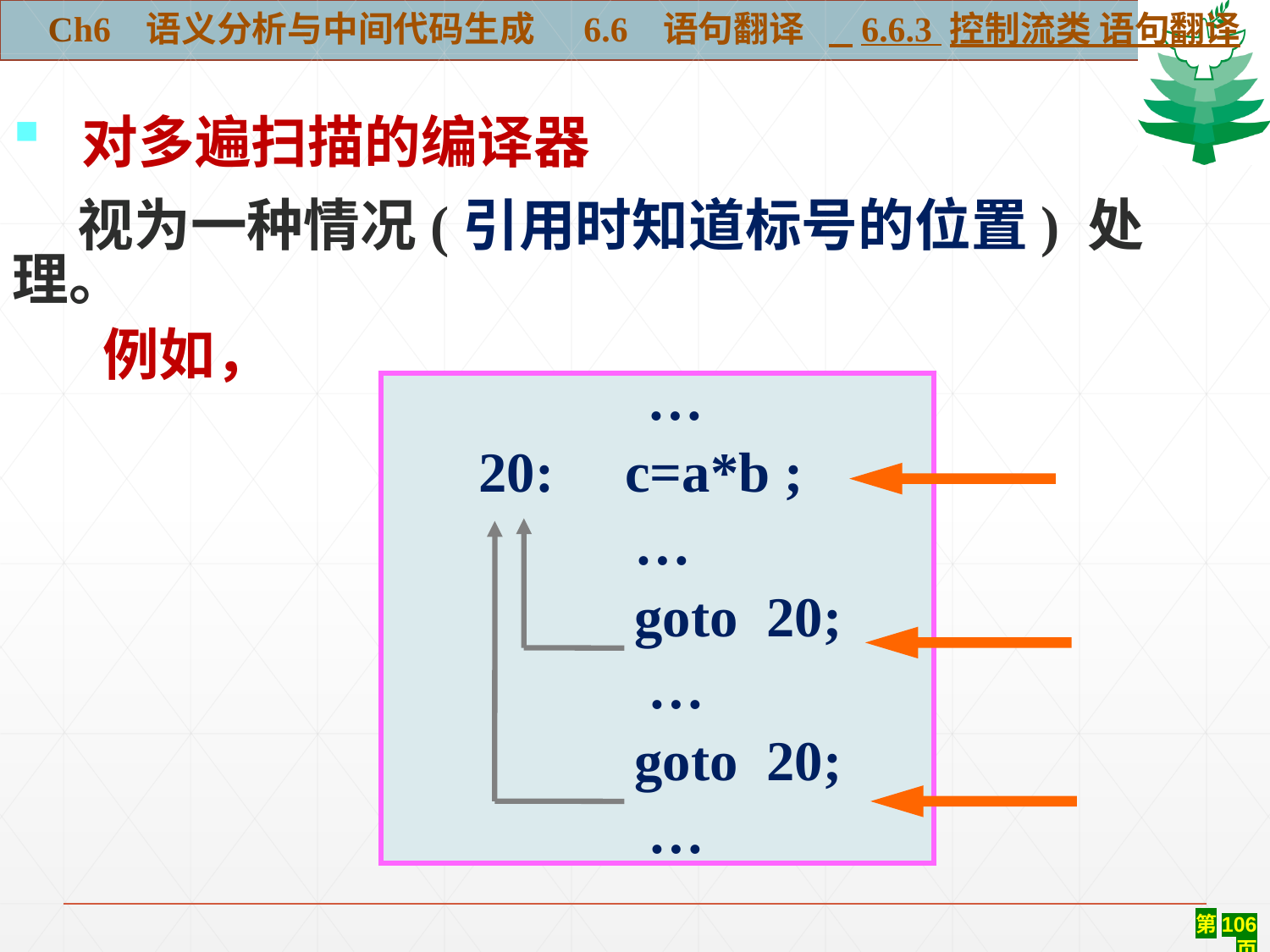

Ch6   语义分析与中间代码生成     6.6   语句翻译      6.6.3 控制流类 语句翻译
  对多遍扫描的编译器
    视为一种情况(引用时知道标号的位置) 处理。
例如，
		…
      20:     c=a*b ;
                 …
                 goto  20;
                  …
                 goto  20;
                  …